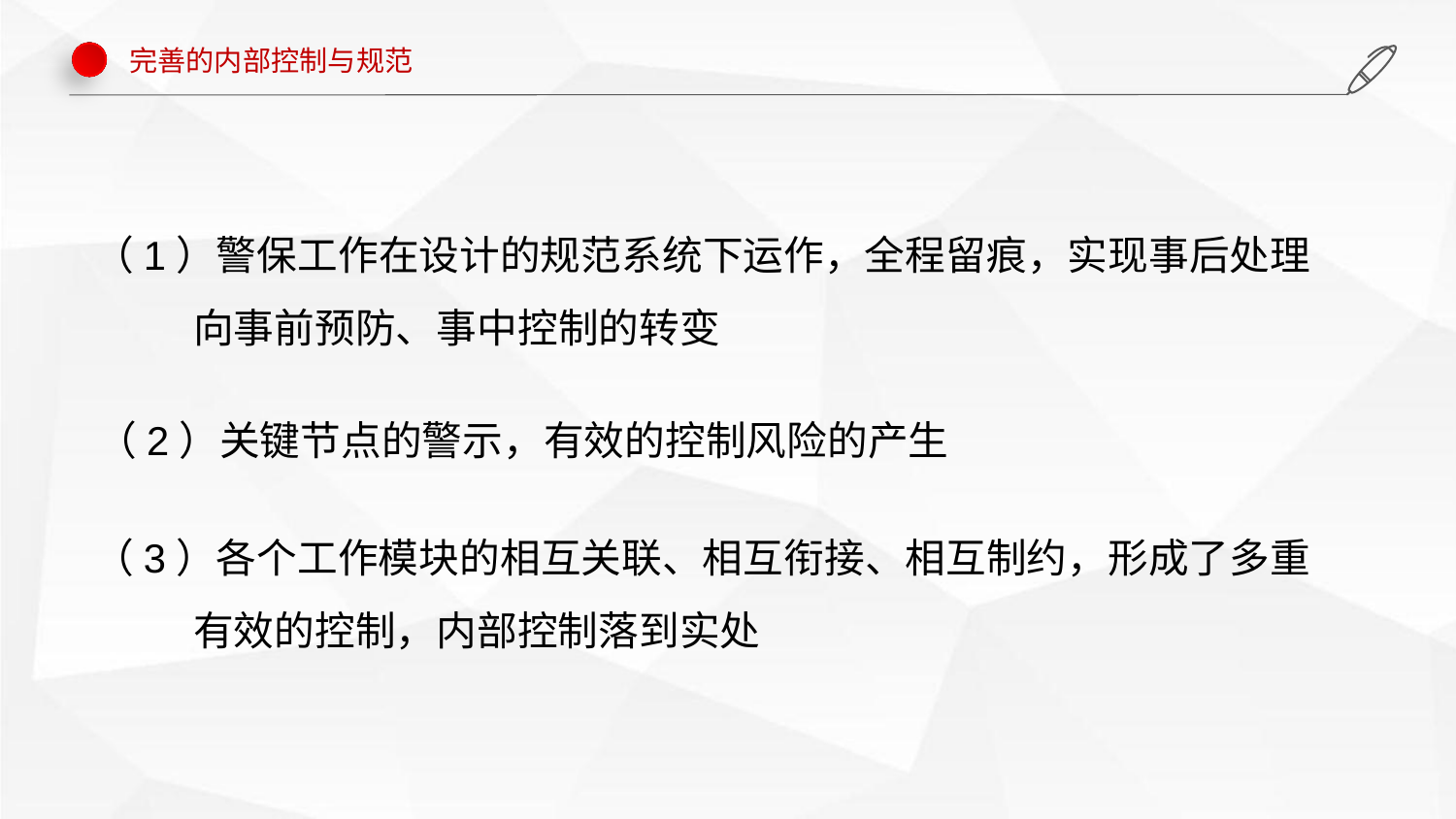

完善的内部控制与规范

（1）警保工作在设计的规范系统下运作，全程留痕，实现事后处理向事前预防、事中控制的转变
（2）关键节点的警示，有效的控制风险的产生
（3）各个工作模块的相互关联、相互衔接、相互制约，形成了多重有效的控制，内部控制落到实处